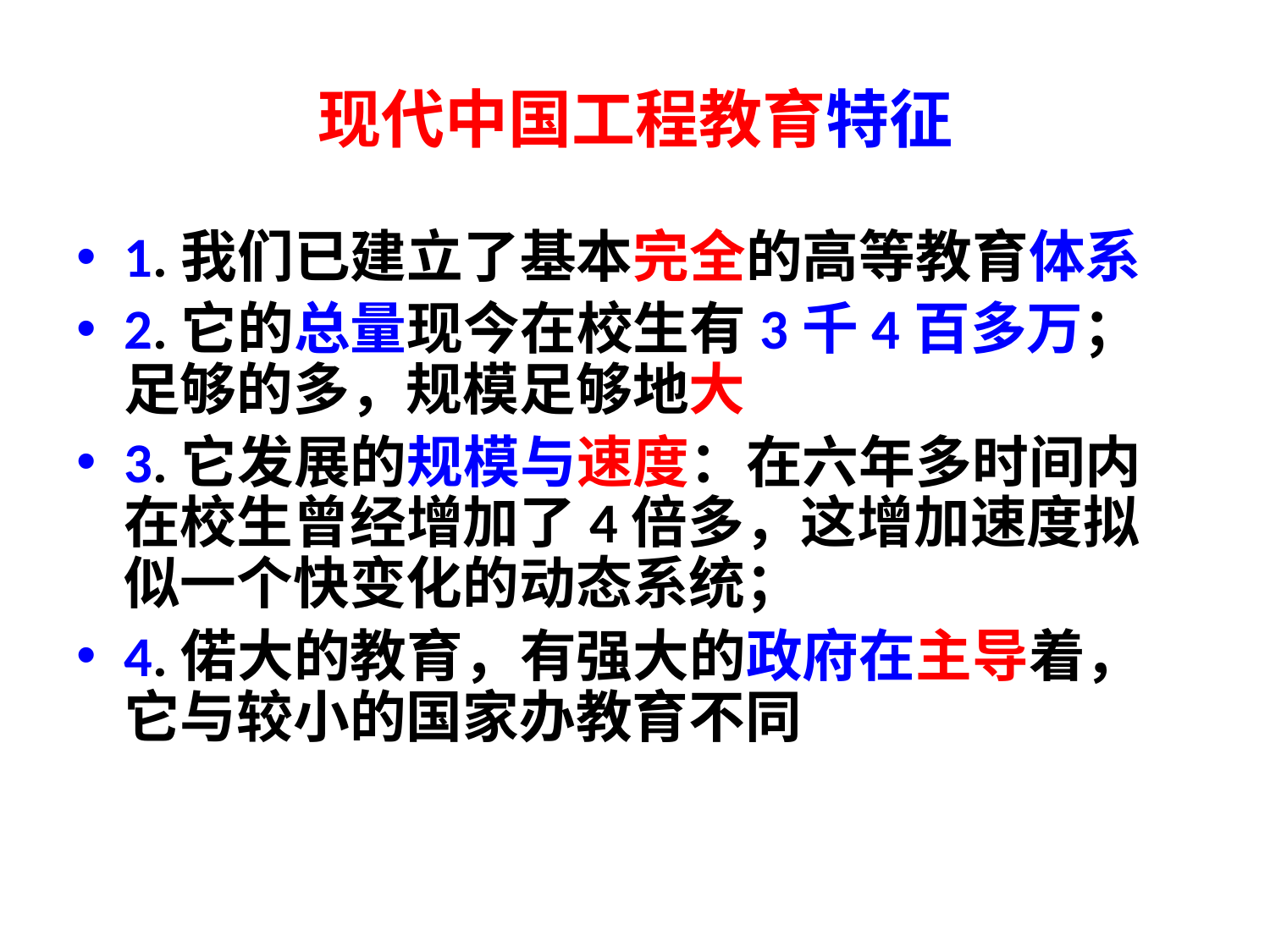

现代中国工程教育特征
1.我们已建立了基本完全的高等教育体系
2.它的总量现今在校生有3千4百多万；足够的多，规模足够地大
3.它发展的规模与速度：在六年多时间内在校生曾经增加了4倍多，这增加速度拟似一个快变化的动态系统；
4.偌大的教育，有强大的政府在主导着，它与较小的国家办教育不同